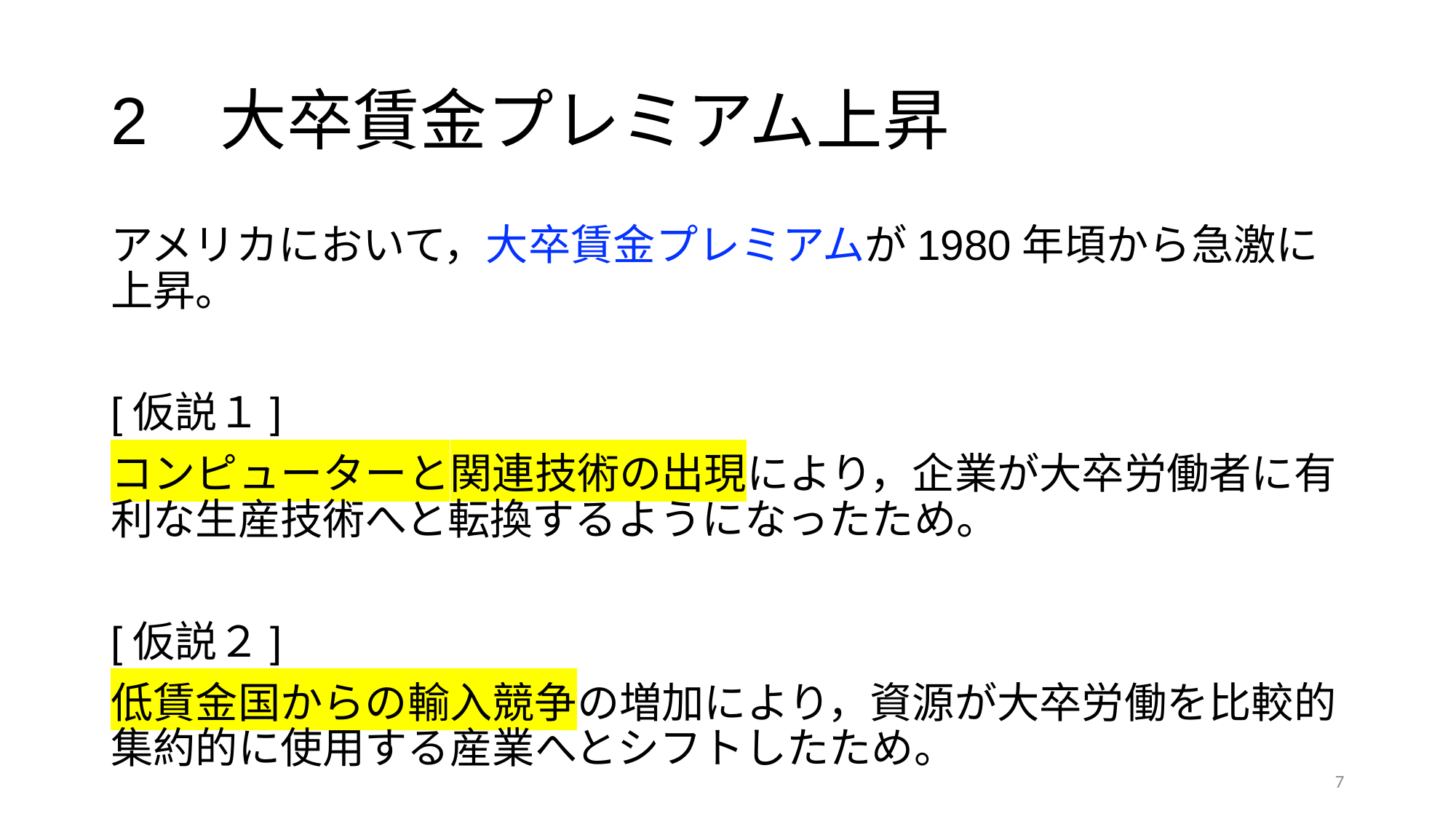

# 2	大卒賃金プレミアム上昇
アメリカにおいて，大卒賃金プレミアムが1980年頃から急激に上昇。

[仮説１]
コンピューターと関連技術の出現により，企業が大卒労働者に有利な生産技術へと転換するようになったため。

[仮説２]
低賃金国からの輸入競争の増加により，資源が大卒労働を比較的集約的に使用する産業へとシフトしたため。
7